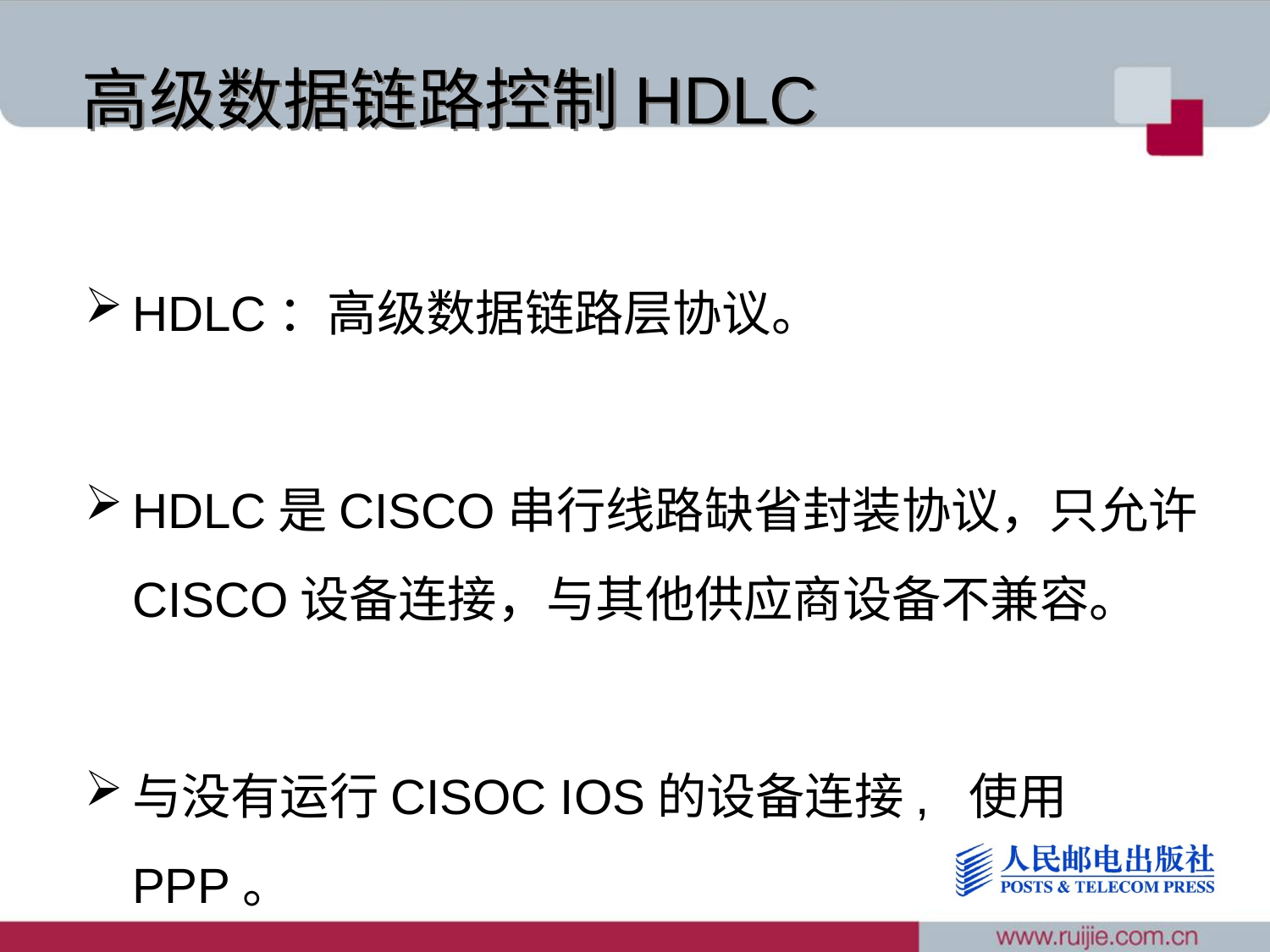

高级数据链路控制HDLC
HDLC：高级数据链路层协议。

HDLC是CISCO串行线路缺省封装协议，只允许CISCO设备连接，与其他供应商设备不兼容。

与没有运行CISOC IOS的设备连接,  使用PPP。